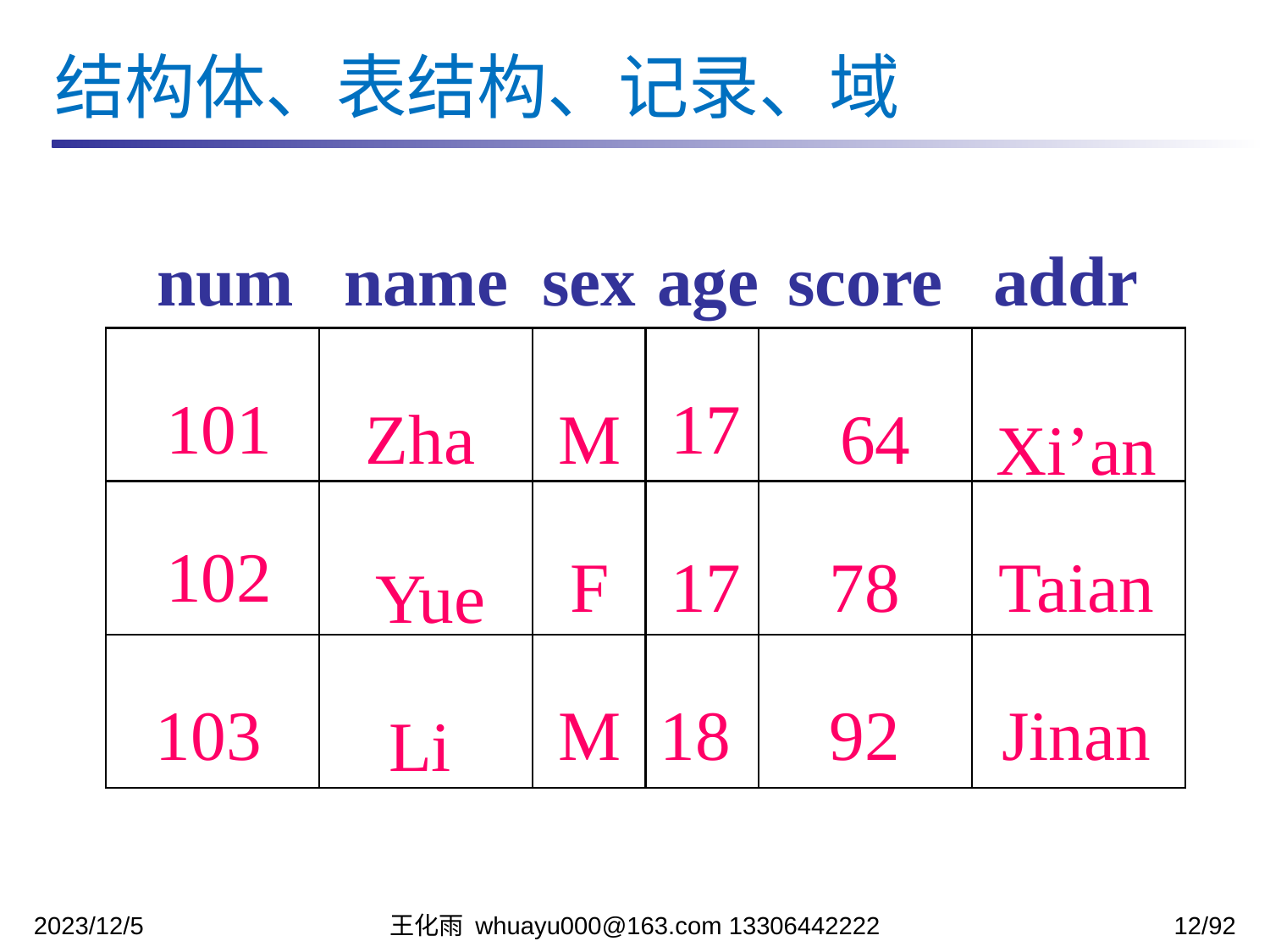

结构体、表结构、记录、域

num
name
sex
age
score
addr

101
17
Zha
M
64
Xi’an
102
F
17
78
Taian
Yue
103
M
18
92
Jinan
Li
2023/12/5
王化雨 whuayu000@163.com 13306442222
12/92